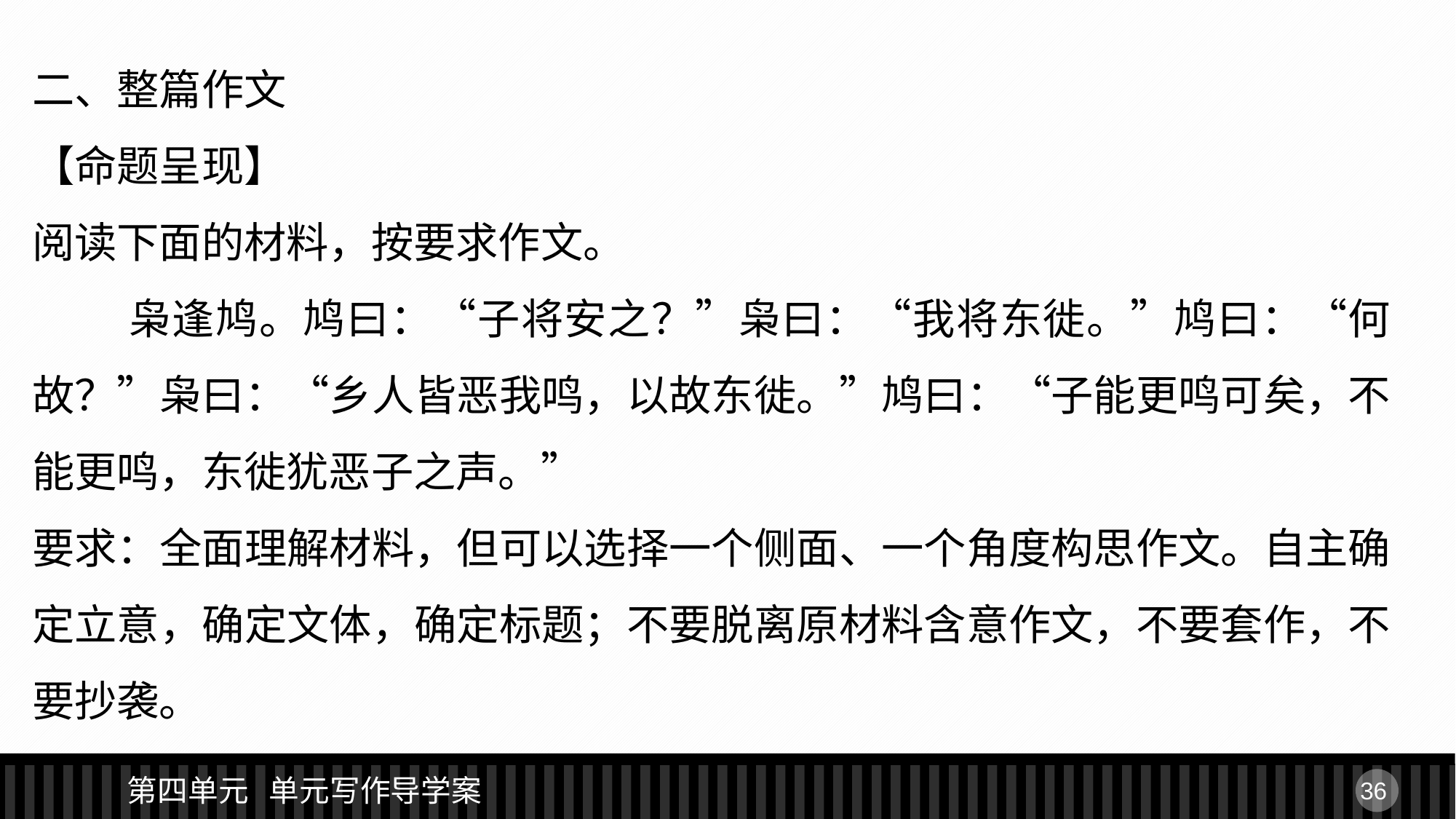

二、整篇作文
【命题呈现】
阅读下面的材料，按要求作文。
        枭逢鸠。鸠曰：“子将安之？”枭曰：“我将东徙。”鸠曰：“何故？”枭曰：“乡人皆恶我鸣，以故东徙。”鸠曰：“子能更鸣可矣，不能更鸣，东徙犹恶子之声。”
要求：全面理解材料，但可以选择一个侧面、一个角度构思作文。自主确定立意，确定文体，确定标题；不要脱离原材料含意作文，不要套作，不要抄袭。